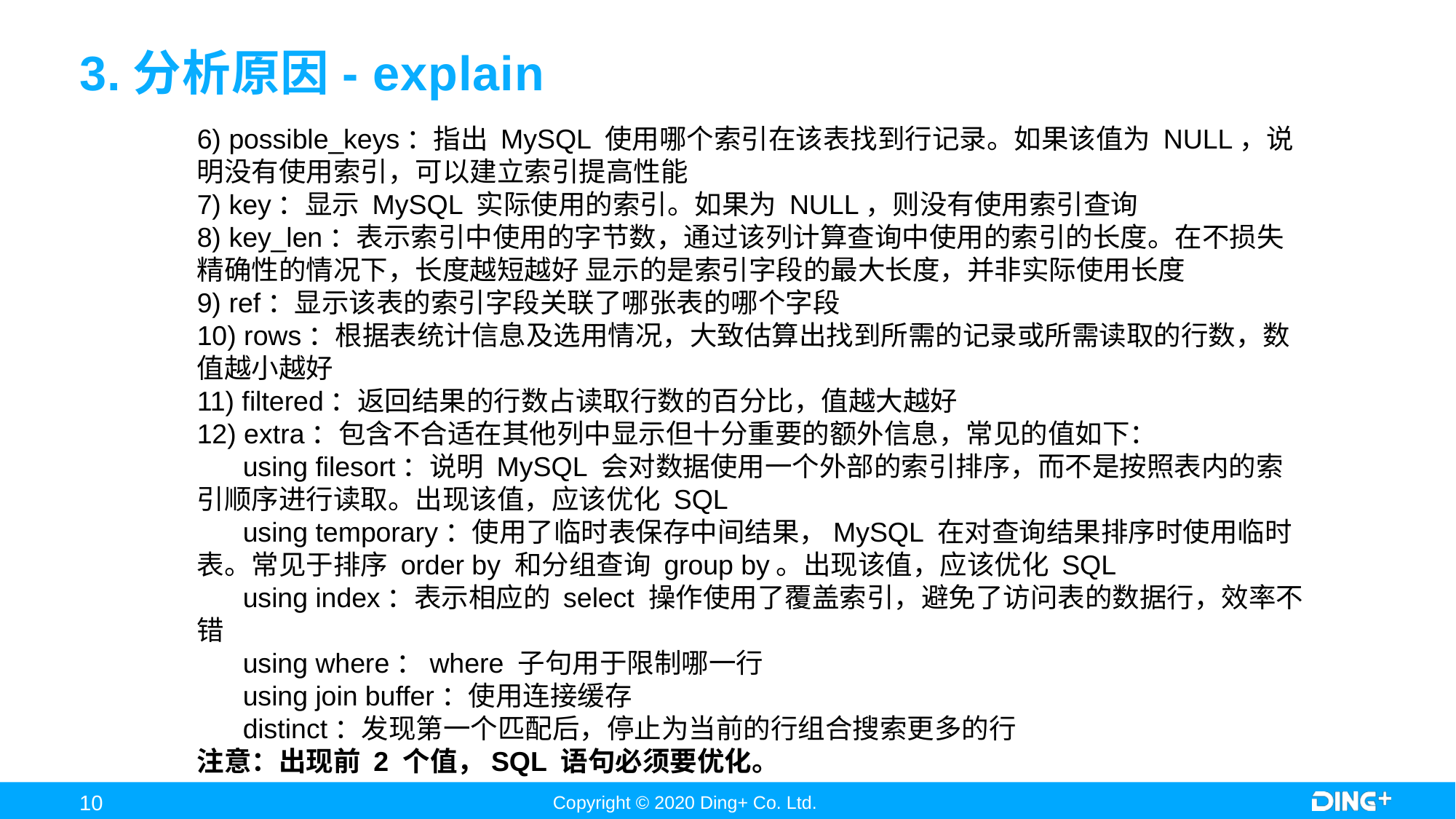

# 3.分析原因- explain
6) possible_keys：指出 MySQL 使用哪个索引在该表找到行记录。如果该值为 NULL，说明没有使用索引，可以建立索引提高性能
7) key：显示 MySQL 实际使用的索引。如果为 NULL，则没有使用索引查询
8) key_len：表示索引中使用的字节数，通过该列计算查询中使用的索引的长度。在不损失精确性的情况下，长度越短越好 显示的是索引字段的最大长度，并非实际使用长度
9) ref：显示该表的索引字段关联了哪张表的哪个字段
10) rows：根据表统计信息及选用情况，大致估算出找到所需的记录或所需读取的行数，数值越小越好
11) filtered：返回结果的行数占读取行数的百分比，值越大越好
12) extra：包含不合适在其他列中显示但十分重要的额外信息，常见的值如下：
      using filesort：说明 MySQL 会对数据使用一个外部的索引排序，而不是按照表内的索引顺序进行读取。出现该值，应该优化 SQL
      using temporary：使用了临时表保存中间结果，MySQL 在对查询结果排序时使用临时表。常见于排序 order by 和分组查询 group by。出现该值，应该优化 SQL
      using index：表示相应的 select 操作使用了覆盖索引，避免了访问表的数据行，效率不错
      using where：where 子句用于限制哪一行
      using join buffer：使用连接缓存
      distinct：发现第一个匹配后，停止为当前的行组合搜索更多的行
注意：出现前 2 个值，SQL 语句必须要优化。
10
Copyright © 2020 Ding+ Co. Ltd.